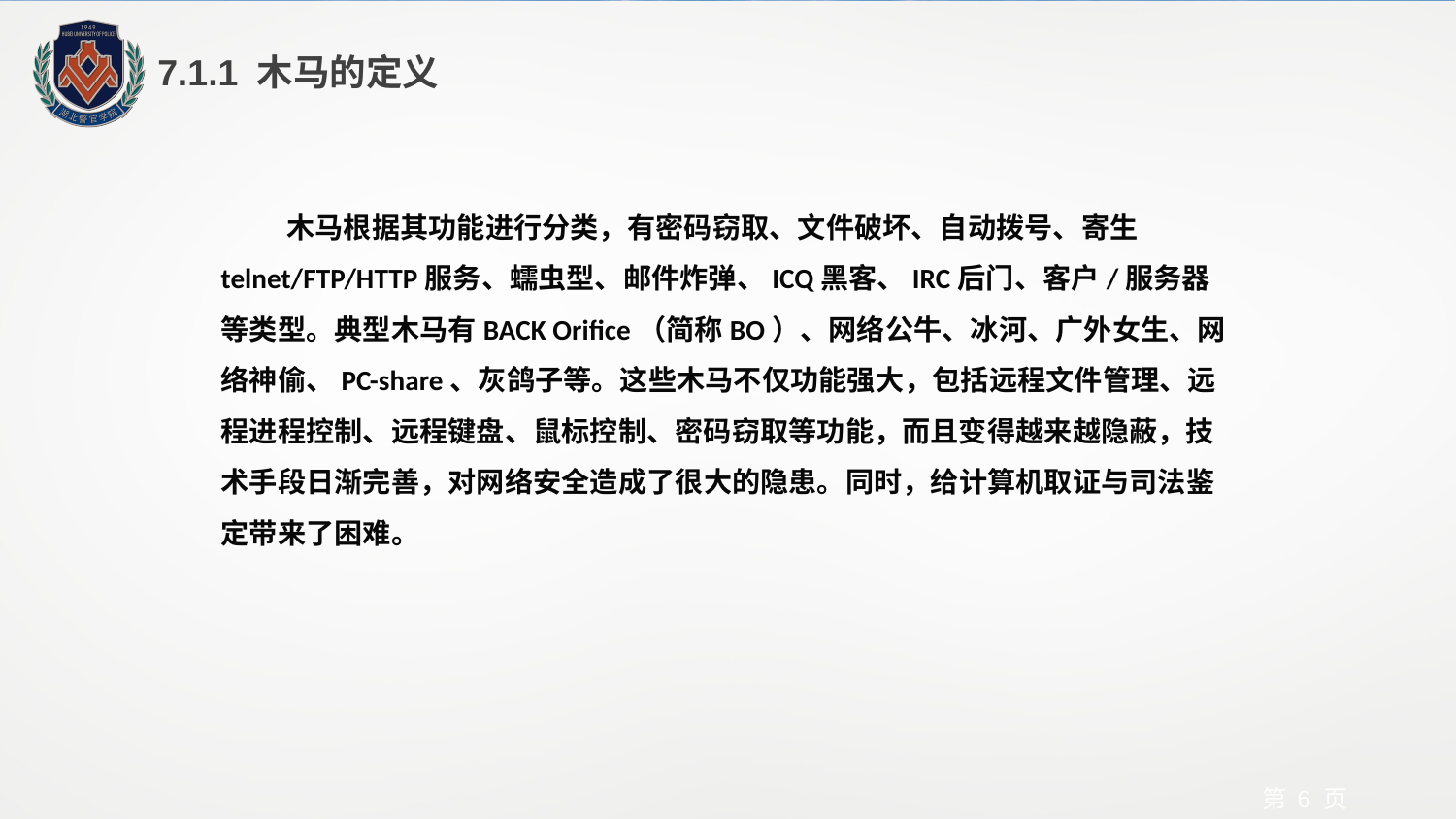

7.1.1 木马的定义
         木马根据其功能进行分类，有密码窃取、文件破坏、自动拨号、寄生telnet/FTP/HTTP服务、蠕虫型、邮件炸弹、ICQ黑客、IRC后门、客户/服务器等类型。典型木马有BACK Orifice（简称BO）、网络公牛、冰河、广外女生、网络神偷、PC-share、灰鸽子等。这些木马不仅功能强大，包括远程文件管理、远程进程控制、远程键盘、鼠标控制、密码窃取等功能，而且变得越来越隐蔽，技术手段日渐完善，对网络安全造成了很大的隐患。同时，给计算机取证与司法鉴定带来了困难。